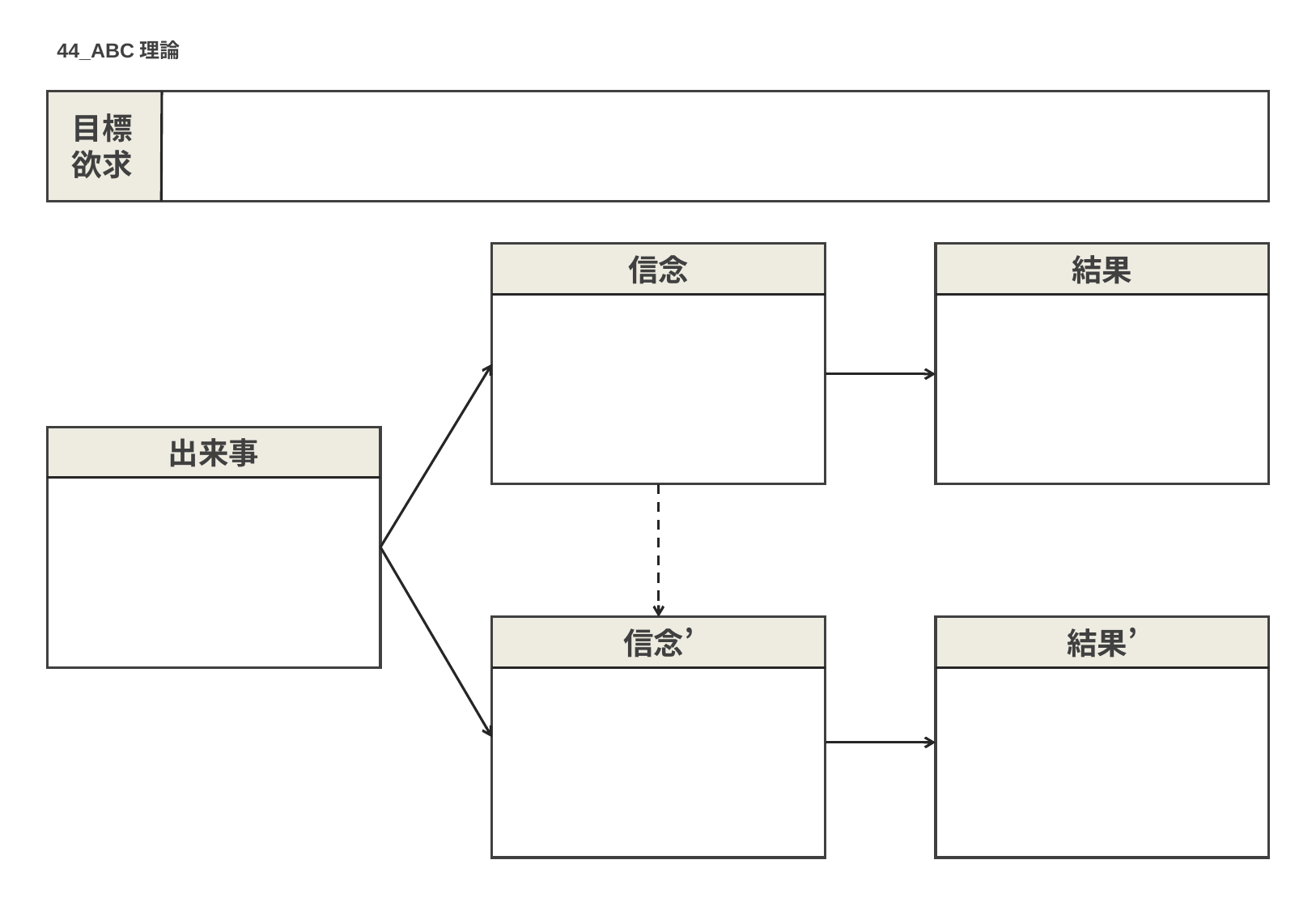

44_ABC理論

目標
欲求

信念

結果

出来事

信念’

結果’